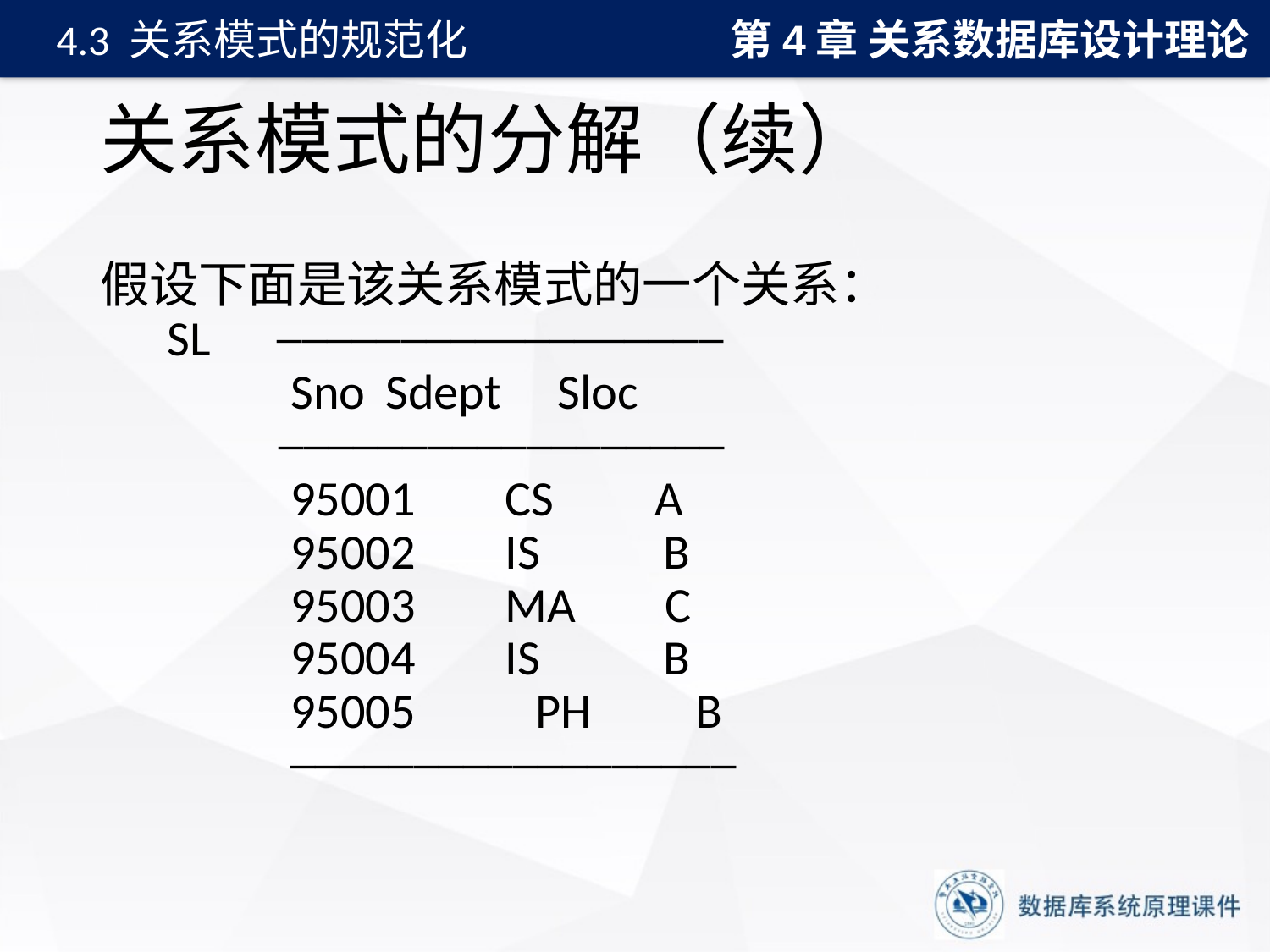

第4章 关系数据库设计理论
4.3 关系模式的规范化
# 关系模式的分解（续）
假设下面是该关系模式的一个关系：
      SL      ──────────────────
                 Sno	Sdept	    Sloc
                ──────────────────
                 95001        CS         A
                 95002        IS           B
                 95003        MA        C
                 95004        IS           B
                 95005	  PH	     B
                 ──────────────────